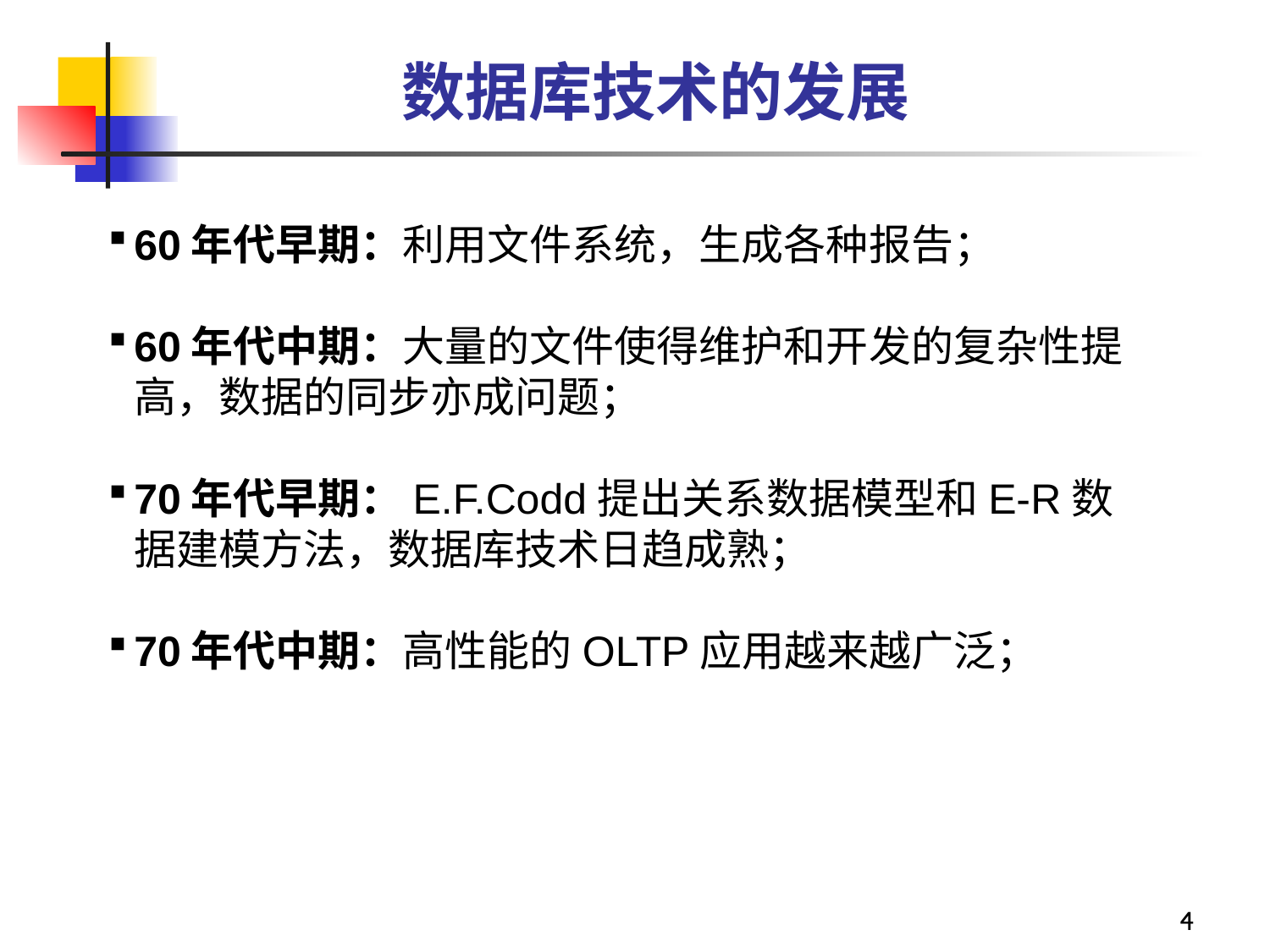

数据库技术的发展
60年代早期：利用文件系统，生成各种报告；

60年代中期：大量的文件使得维护和开发的复杂性提高，数据的同步亦成问题；

70年代早期：E.F.Codd提出关系数据模型和E-R数据建模方法，数据库技术日趋成熟；

70年代中期：高性能的OLTP应用越来越广泛；
4